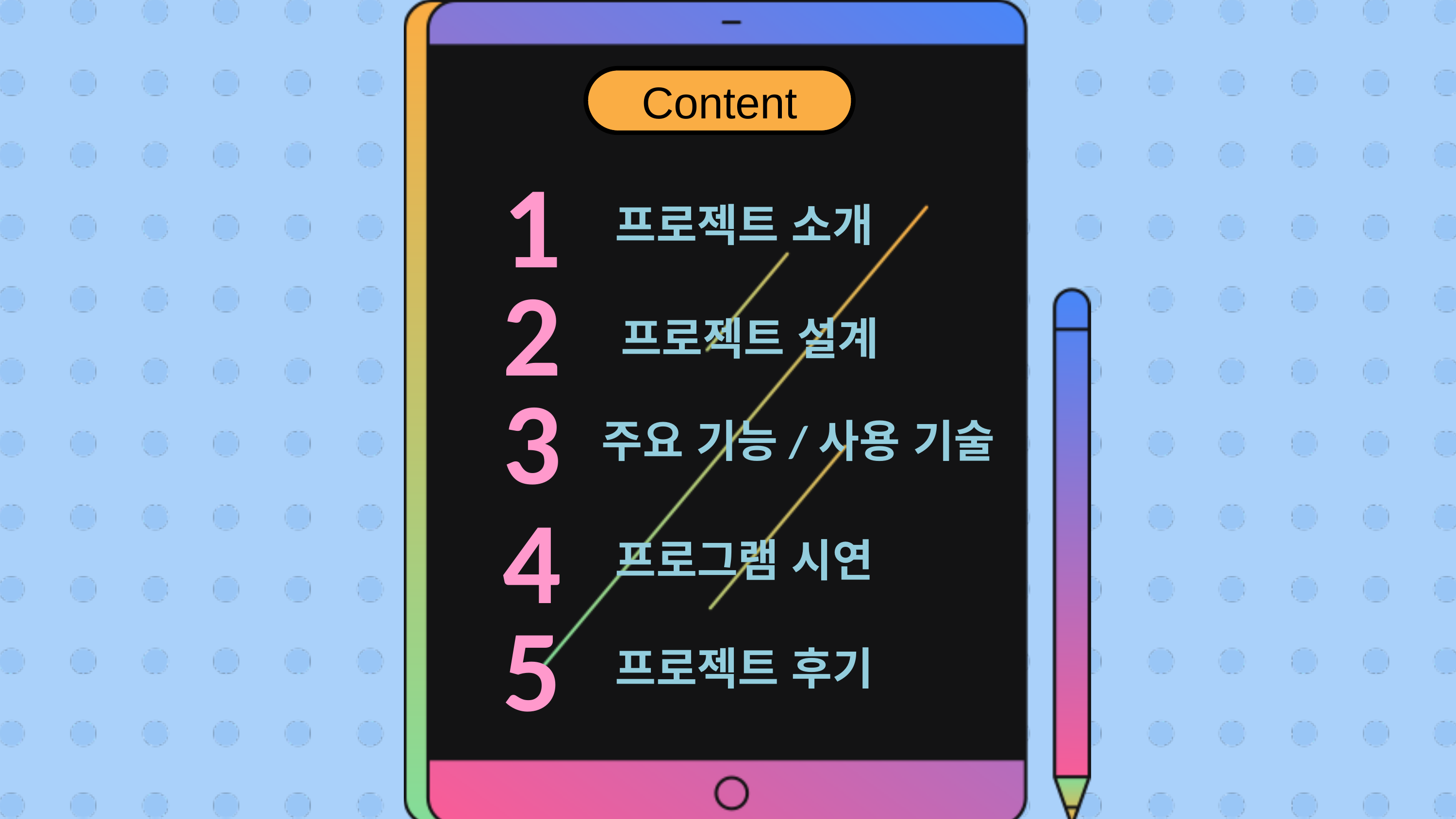

Content
1
프로젝트 소개
2
프로젝트 설계
3
주요 기능/사용 기술
4
프로그램 시연
5
프로젝트 후기